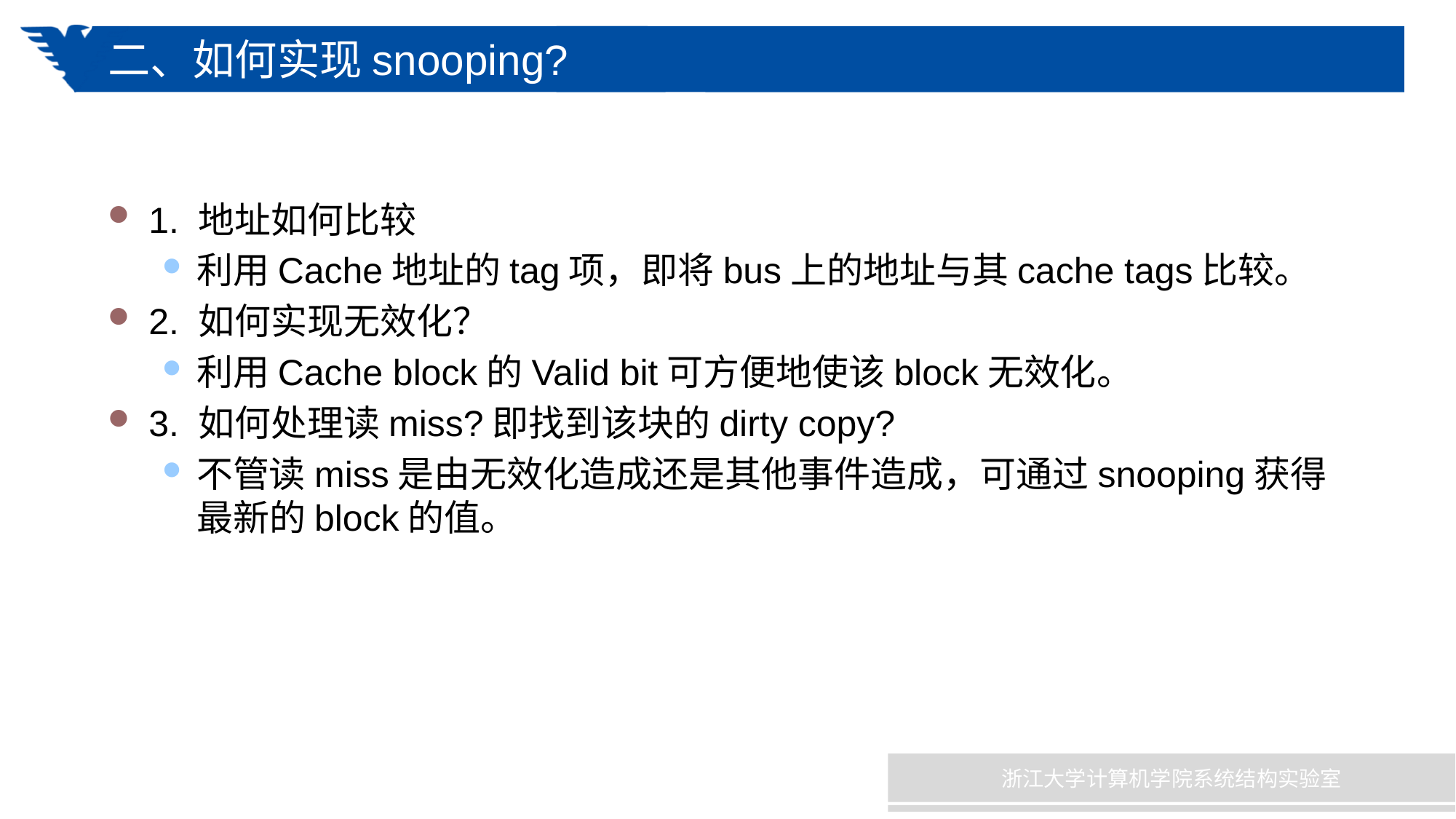

# 二、如何实现snooping?
1. 地址如何比较
利用Cache地址的tag项，即将bus上的地址与其cache tags比较。
2. 如何实现无效化？
利用Cache block的Valid bit可方便地使该block无效化。
3. 如何处理读miss?即找到该块的dirty copy?
不管读miss是由无效化造成还是其他事件造成，可通过snooping获得最新的block的值。